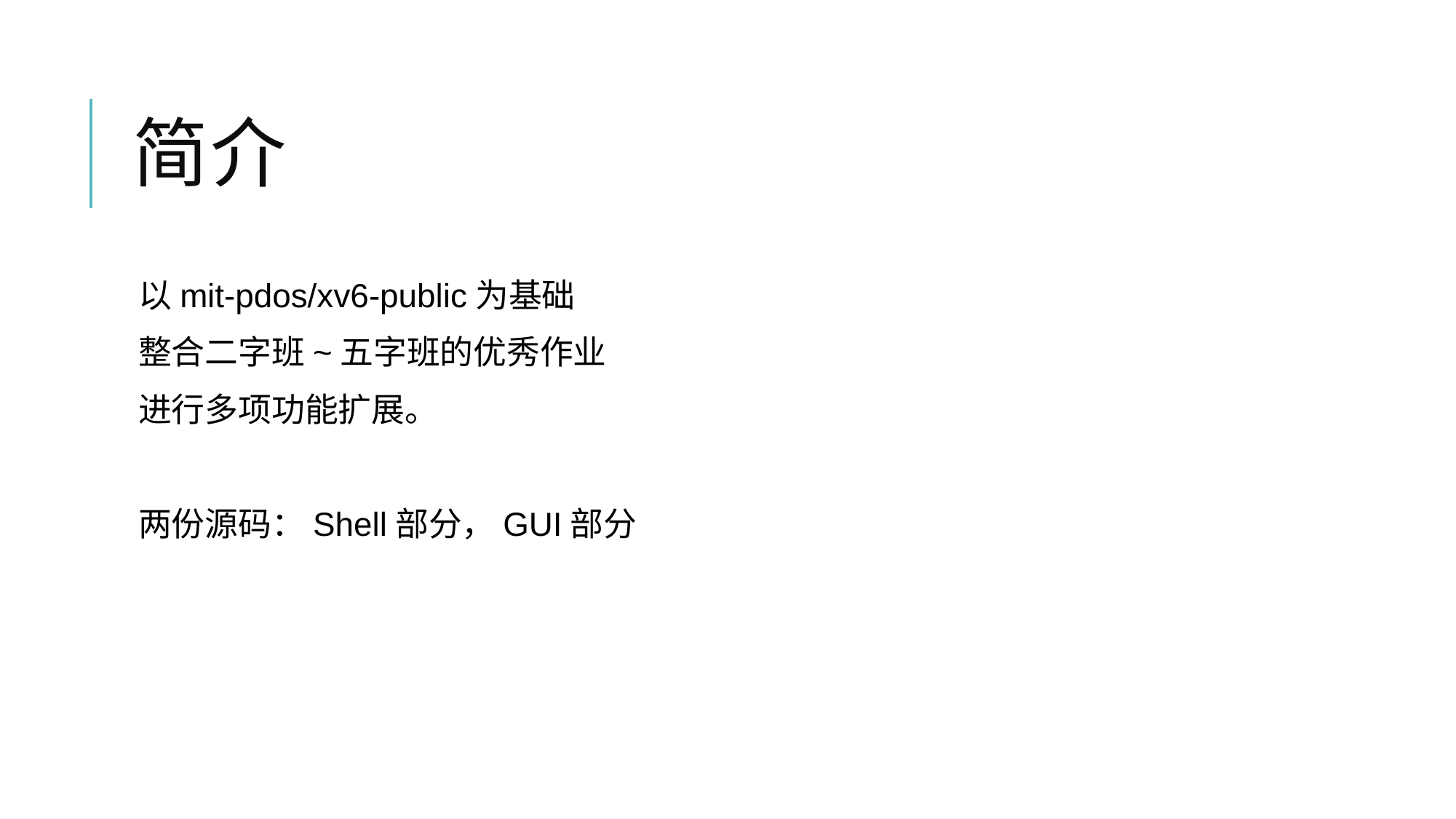

# 简介
以mit-pdos/xv6-public为基础
整合二字班~五字班的优秀作业
进行多项功能扩展。

两份源码：Shell部分，GUI部分